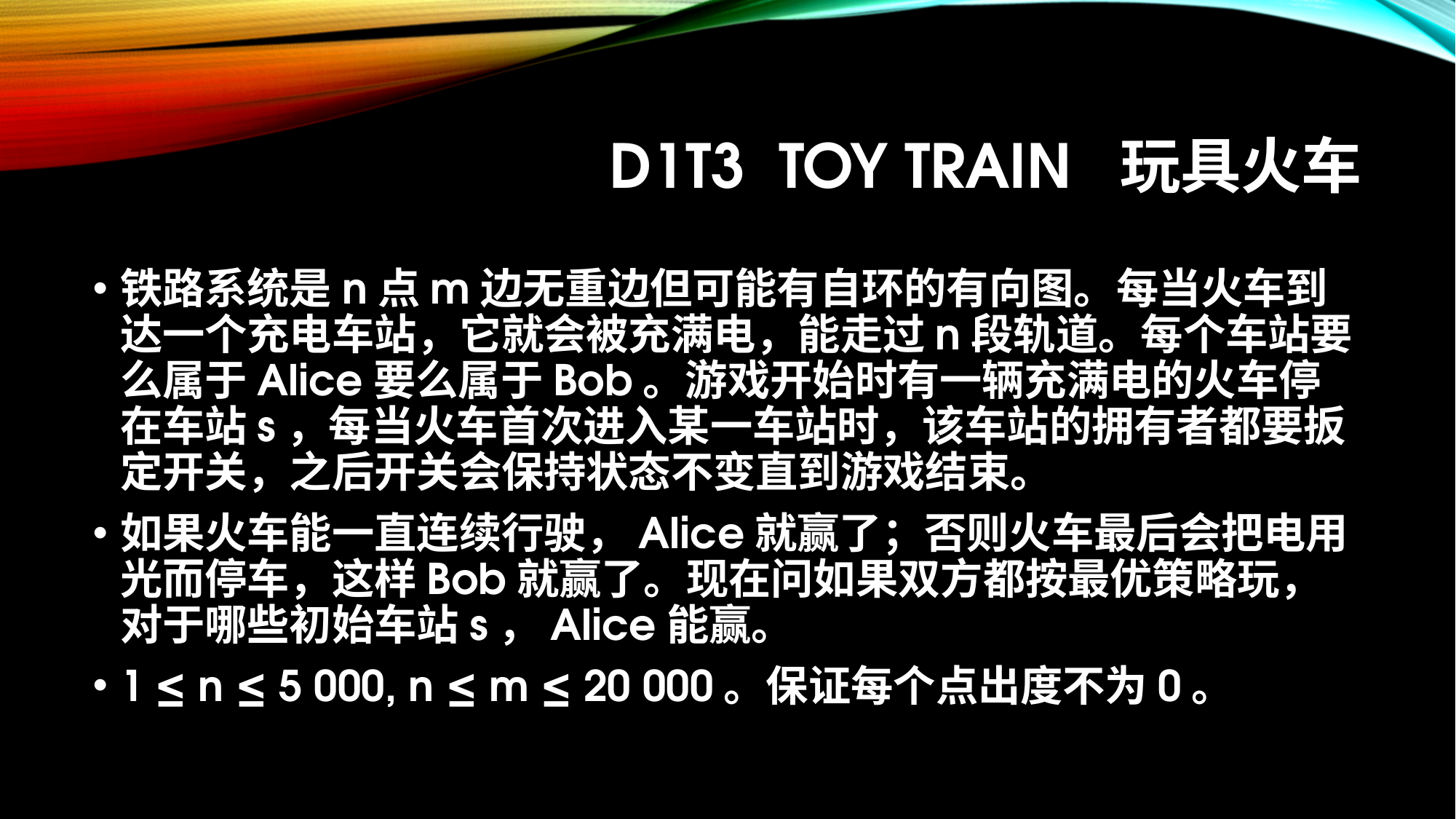

# D1T3  Toy Train  玩具火车
铁路系统是n点m边无重边但可能有自环的有向图。每当火车到达一个充电车站，它就会被充满电，能走过n段轨道。每个车站要么属于Alice要么属于Bob。游戏开始时有一辆充满电的火车停在车站s，每当火车首次进入某一车站时，该车站的拥有者都要扳定开关，之后开关会保持状态不变直到游戏结束。
如果火车能一直连续行驶，Alice就赢了；否则火车最后会把电用光而停车，这样Bob就赢了。现在问如果双方都按最优策略玩，对于哪些初始车站s，Alice能赢。
1 ≤ n ≤ 5 000, n ≤ m ≤ 20 000。保证每个点出度不为0。